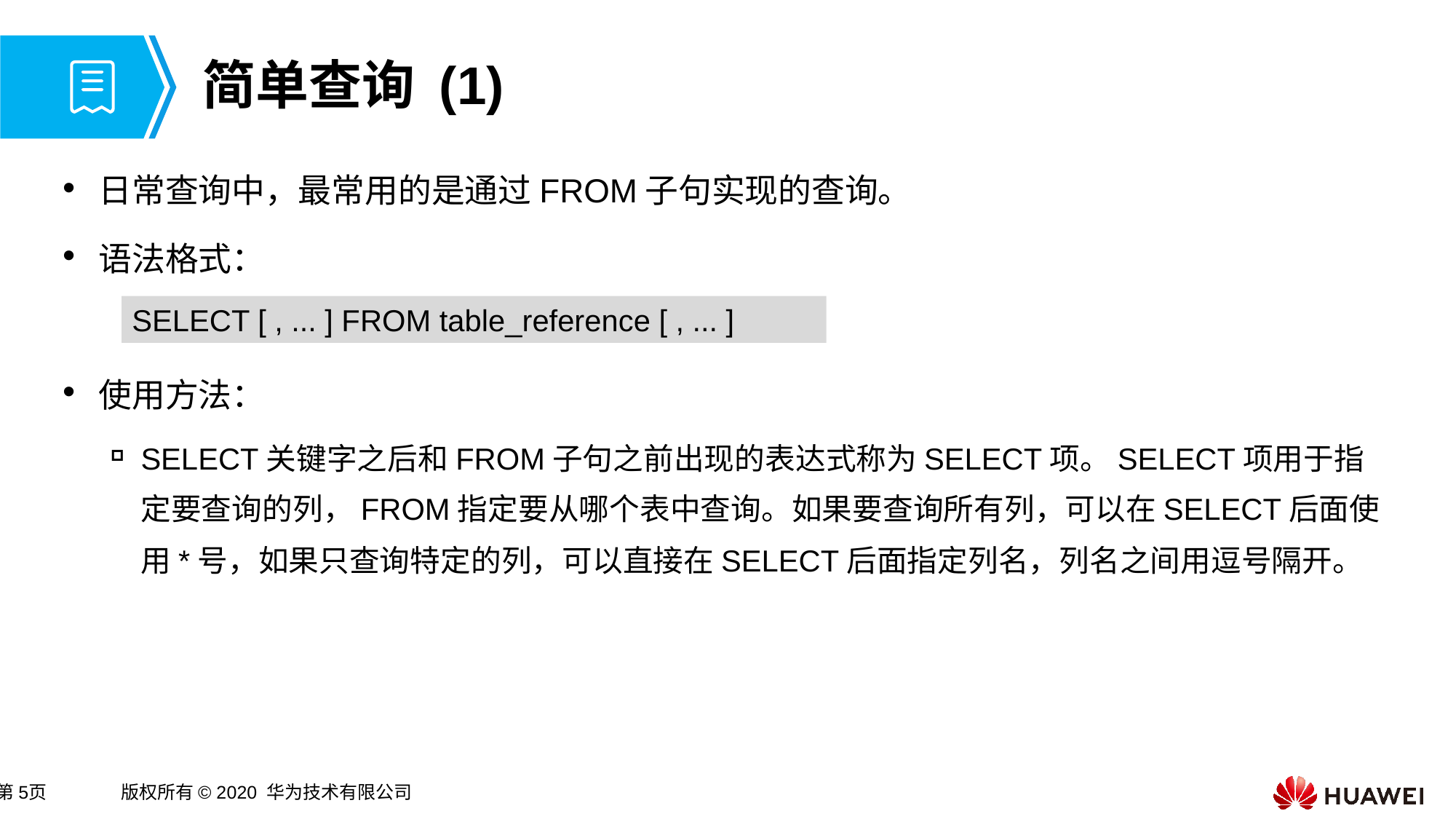

# 简单查询 (1)
日常查询中，最常用的是通过FROM子句实现的查询。
语法格式：

使用方法：
SELECT关键字之后和FROM子句之前出现的表达式称为SELECT项。SELECT项用于指定要查询的列，FROM指定要从哪个表中查询。如果要查询所有列，可以在SELECT后面使用*号，如果只查询特定的列，可以直接在SELECT后面指定列名，列名之间用逗号隔开。

SELECT [ , ... ] FROM table_reference [ , ... ]